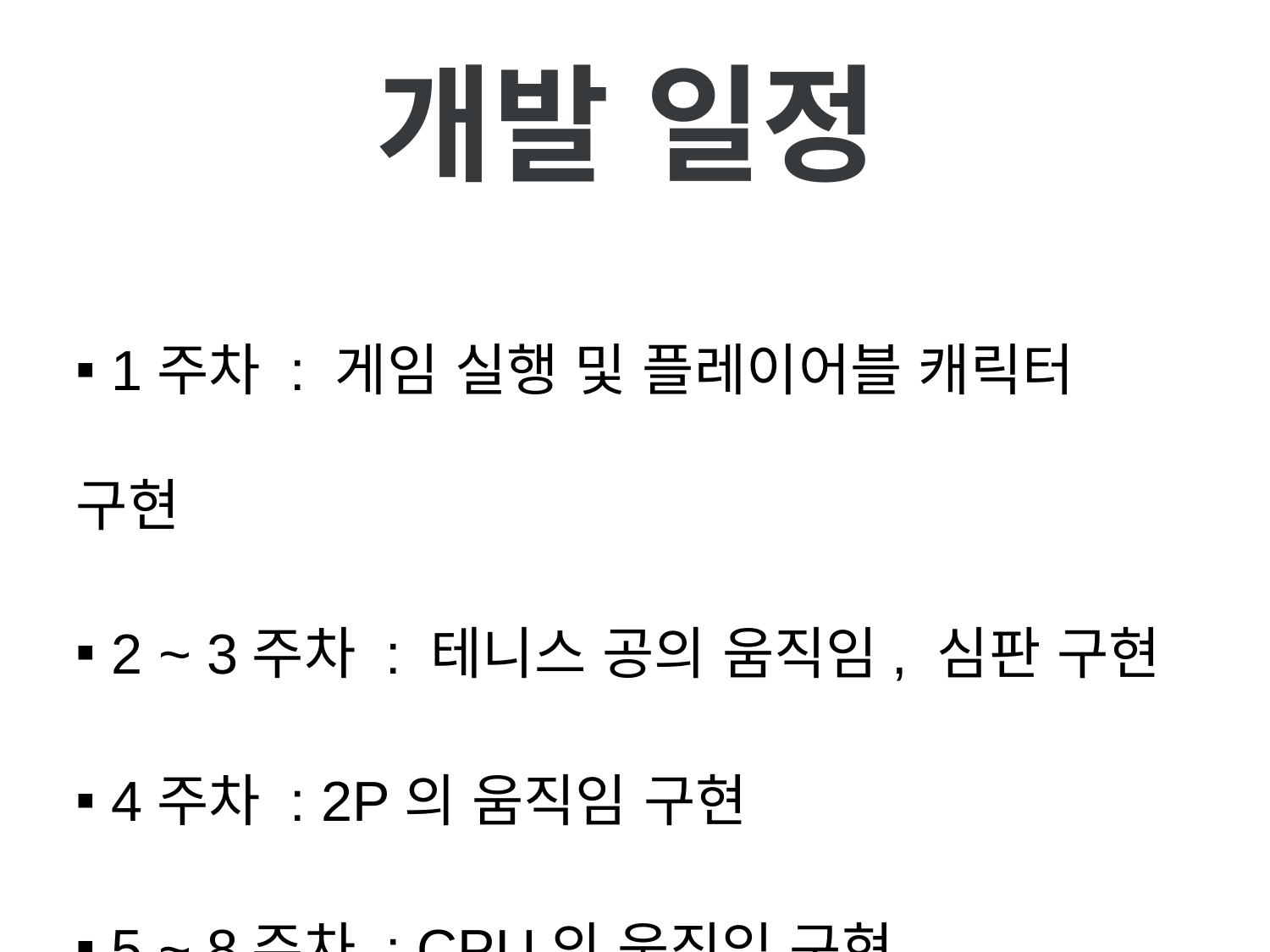

개발 일정
 1주차 : 게임 실행 및 플레이어블 캐릭터 구현
 2 ~ 3주차 : 테니스 공의 움직임, 심판 구현
 4주차 : 2P의 움직임 구현
 5 ~ 8주차 : CPU의 움직임 구현